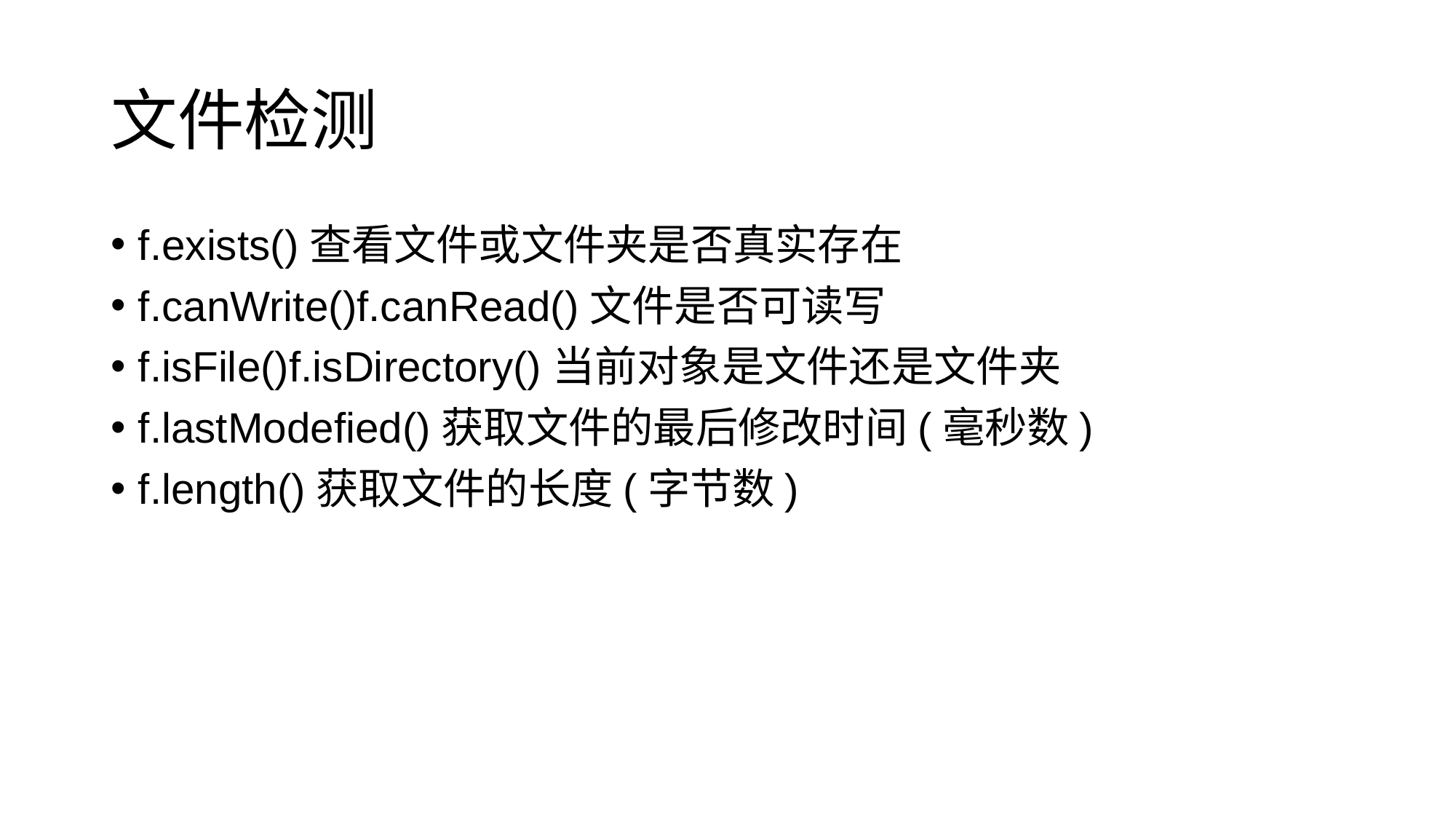

# 文件检测
f.exists()查看文件或文件夹是否真实存在
f.canWrite()f.canRead()文件是否可读写
f.isFile()f.isDirectory()当前对象是文件还是文件夹
f.lastModefied()获取文件的最后修改时间(毫秒数)
f.length()获取文件的长度(字节数)